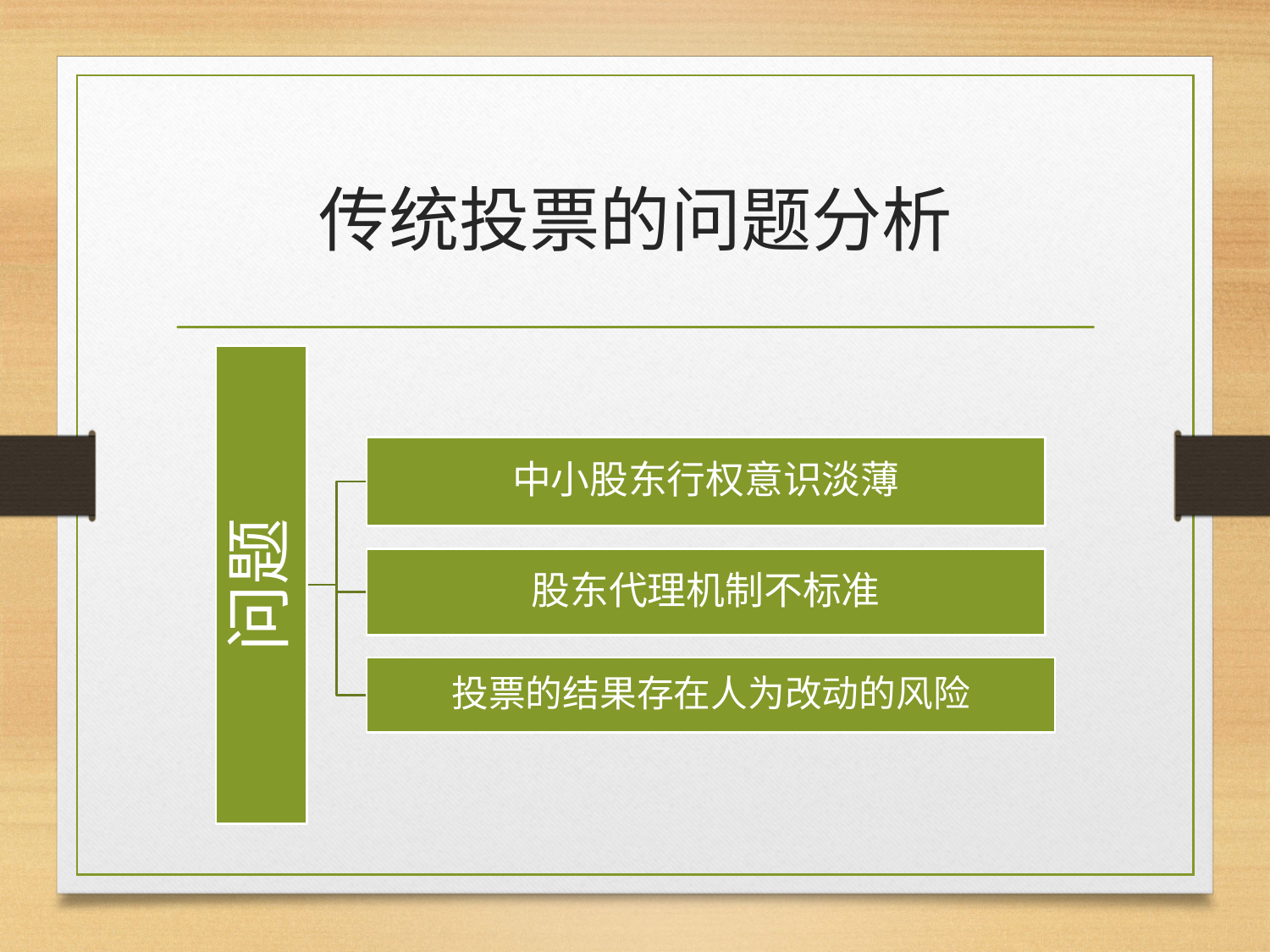

# 传统投票的问题分析

问题
中小股东行权意识淡薄
股东代理机制不标准
投票的结果存在人为改动的风险